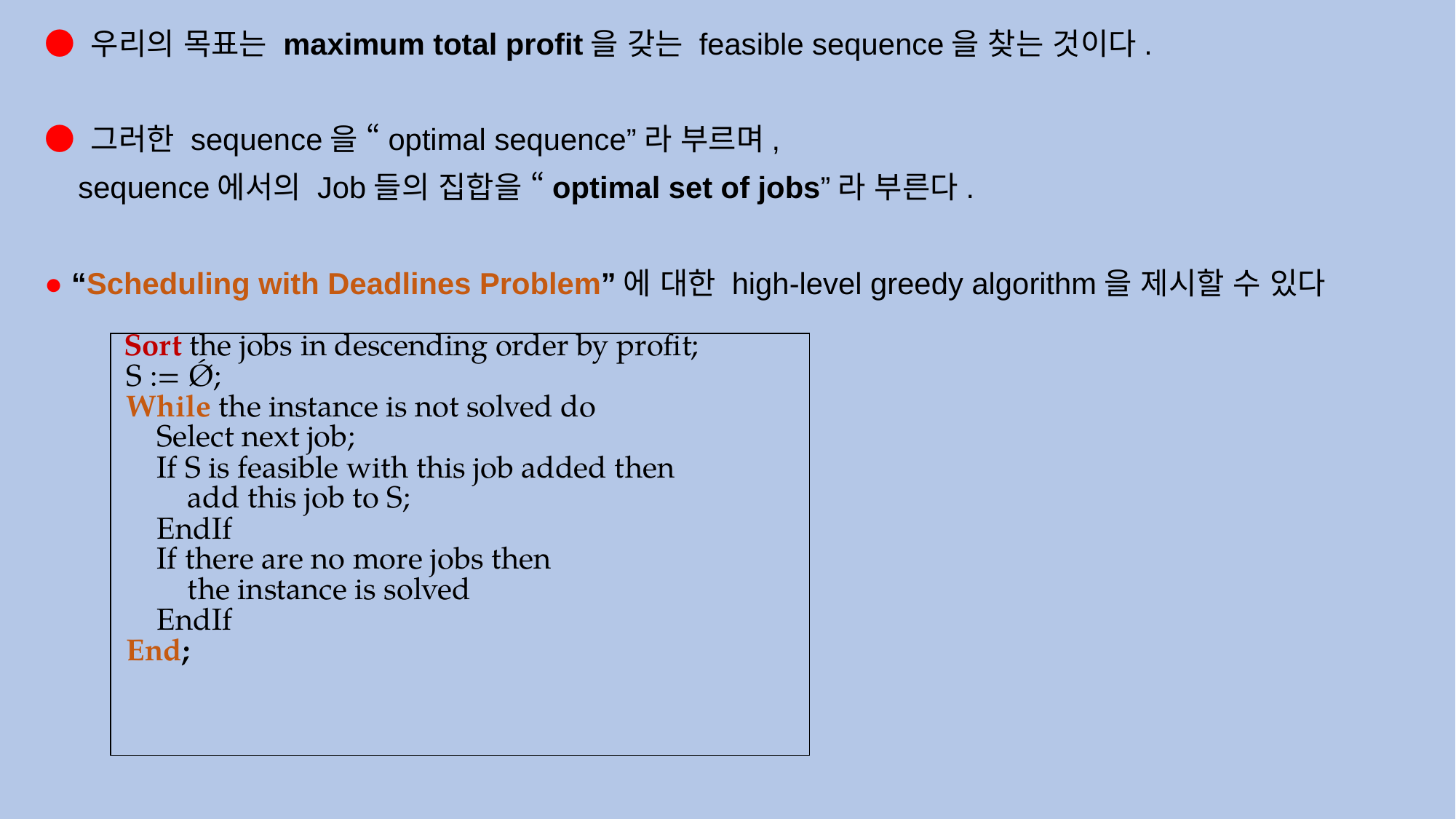

● 우리의 목표는 maximum total profit을 갖는 feasible sequence을 찾는 것이다.

● 그러한 sequence을 “optimal sequence”라 부르며,
    sequence에서의 Job들의 집합을 “optimal set of jobs”라 부른다.

● “Scheduling with Deadlines Problem”에 대한 high-level greedy algorithm을 제시할 수 있다

| Sort the jobs in descending order by profit; S := Ǿ; While the instance is not solved do Select next job; If S is feasible with this job added then add this job to S; EndIf If there are no more jobs then the instance is solved EndIf End; |
| --- |